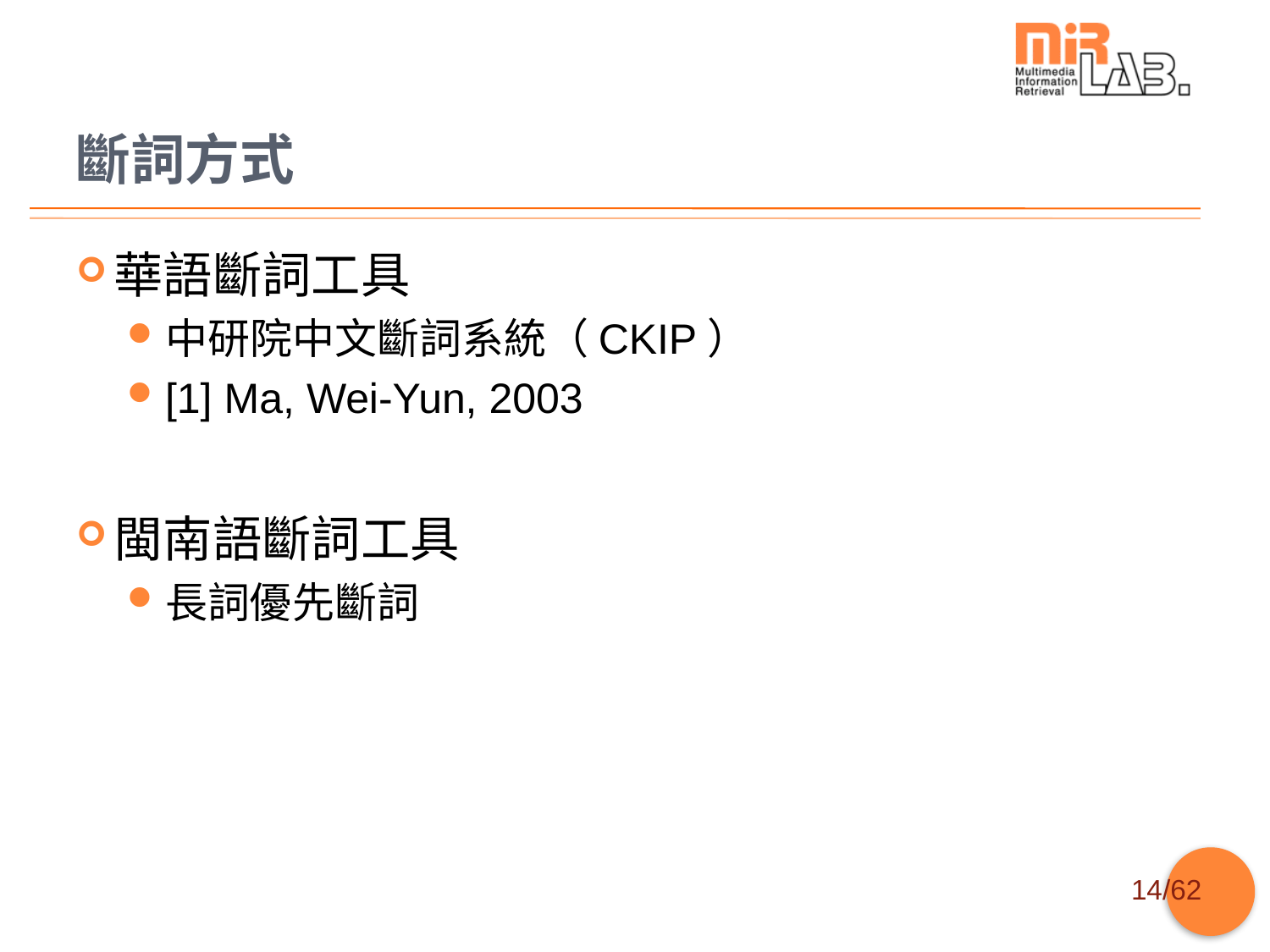

# 斷詞方式
華語斷詞工具
中研院中文斷詞系統（CKIP）
[1] Ma, Wei-Yun, 2003

閩南語斷詞工具
長詞優先斷詞